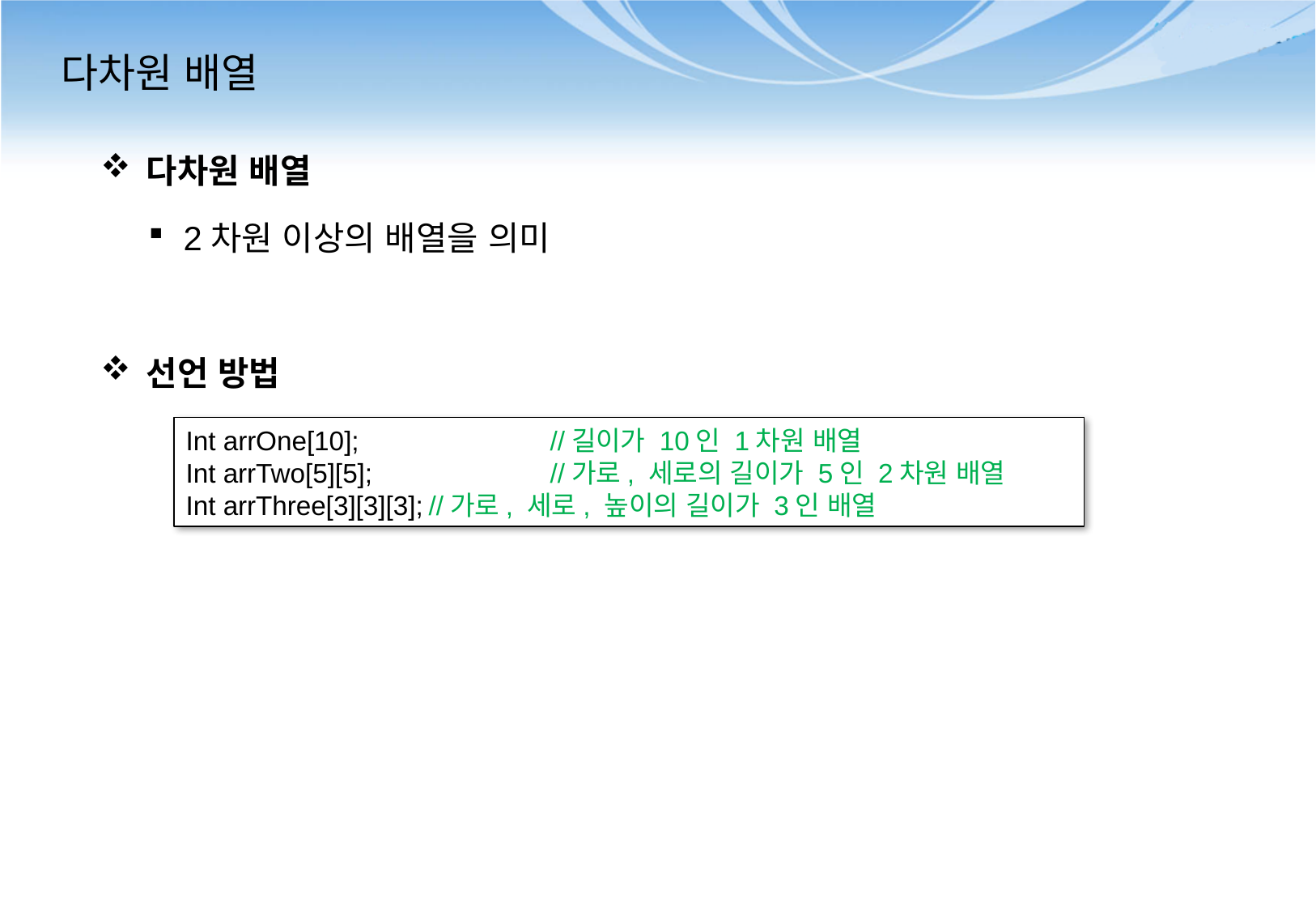

# 다차원 배열
다차원 배열
2차원 이상의 배열을 의미

선언 방법

Int arrOne[10];		//길이가 10인 1차원 배열
Int arrTwo[5][5];		//가로, 세로의 길이가 5인 2차원 배열
Int arrThree[3][3][3];	//가로, 세로, 높이의 길이가 3인 배열